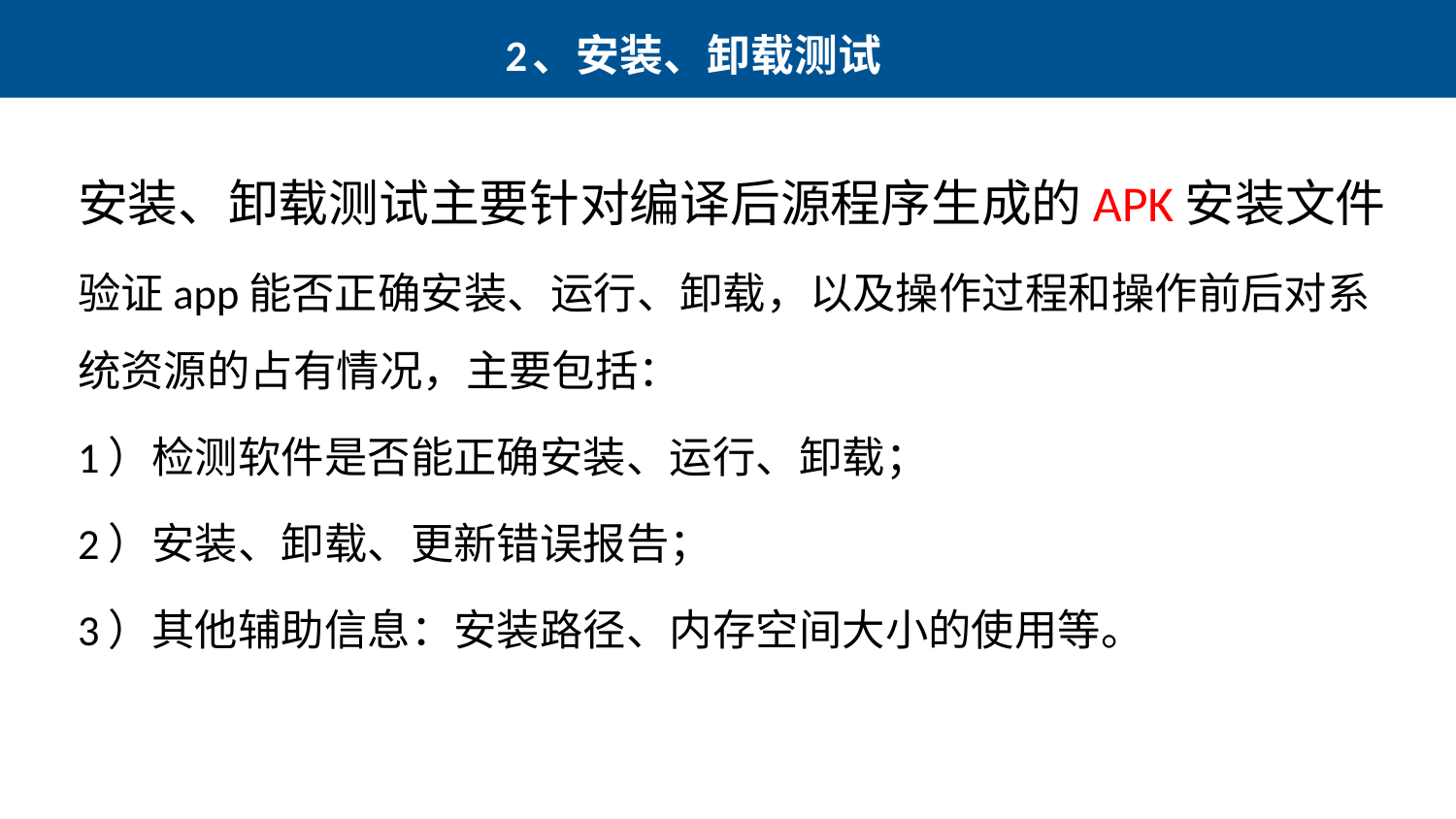

2、安装、卸载测试
安装、卸载测试主要针对编译后源程序生成的APK安装文件
验证app能否正确安装、运行、卸载，以及操作过程和操作前后对系统资源的占有情况，主要包括：
1）检测软件是否能正确安装、运行、卸载；
2）安装、卸载、更新错误报告；
3）其他辅助信息：安装路径、内存空间大小的使用等。